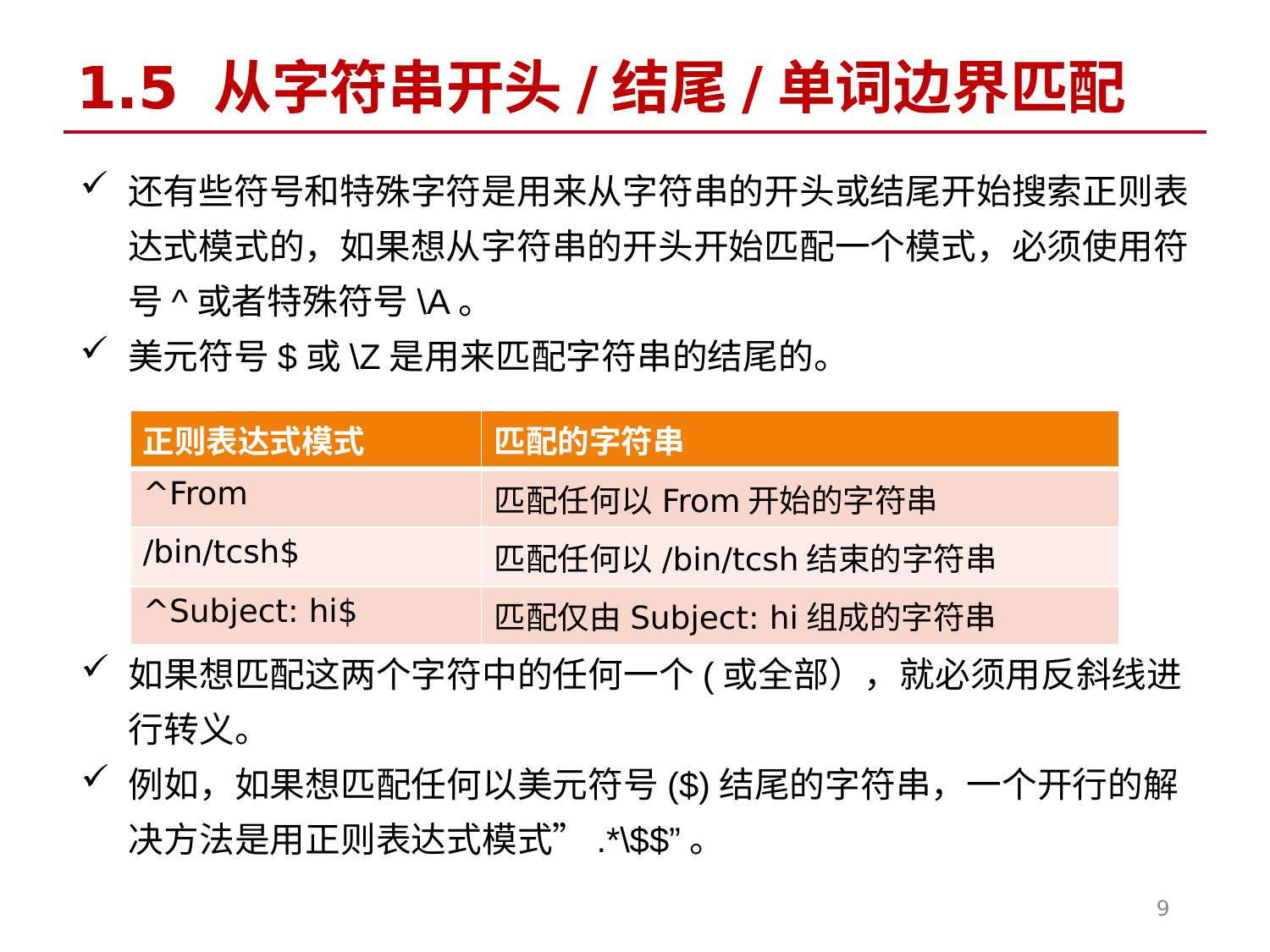

# 1.5 从字符串开头/结尾/单词边界匹配
还有些符号和特殊字符是用来从字符串的开头或结尾开始搜索正则表达式模式的，如果想从字符串的开头开始匹配一个模式，必须使用符号^或者特殊符号\A。
美元符号$或\Z是用来匹配字符串的结尾的。
| 正则表达式模式 | 匹配的字符串 |
| --- | --- |
| ^From | 匹配任何以From开始的字符串 |
| /bin/tcsh$ | 匹配任何以/bin/tcsh结束的字符串 |
| ^Subject: hi$ | 匹配仅由Subject: hi组成的字符串 |
如果想匹配这两个字符中的任何一个(或全部），就必须用反斜线进行转义。
例如，如果想匹配任何以美元符号($)结尾的字符串，一个开行的解决方法是用正则表达式模式”.*\$$”。
9